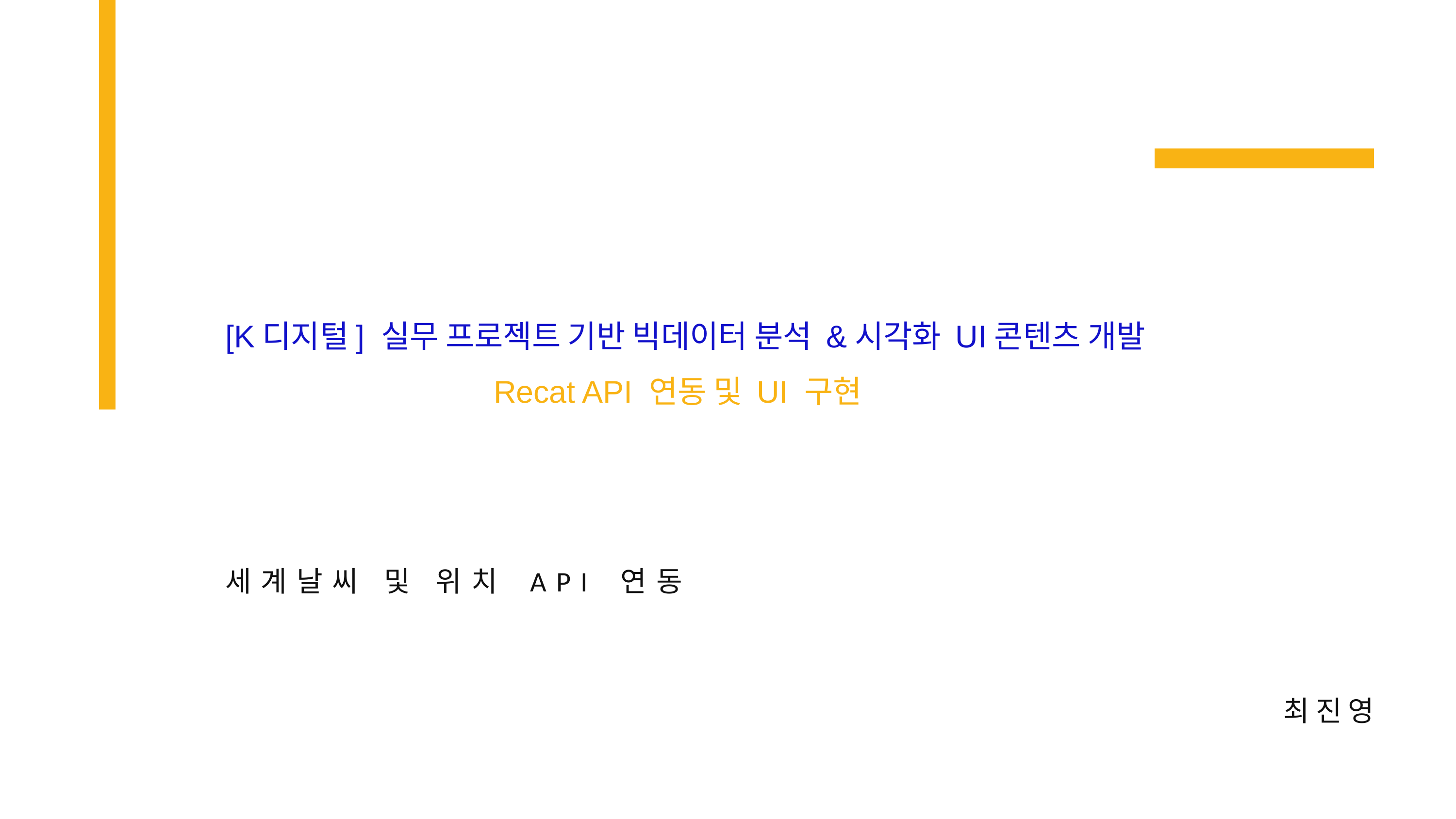

[K디지털] 실무 프로젝트 기반 빅데이터 분석 &시각화 UI콘텐츠 개발
Recat API 연동 및 UI 구현
세계날씨 및 위치 API 연동
최 진 영